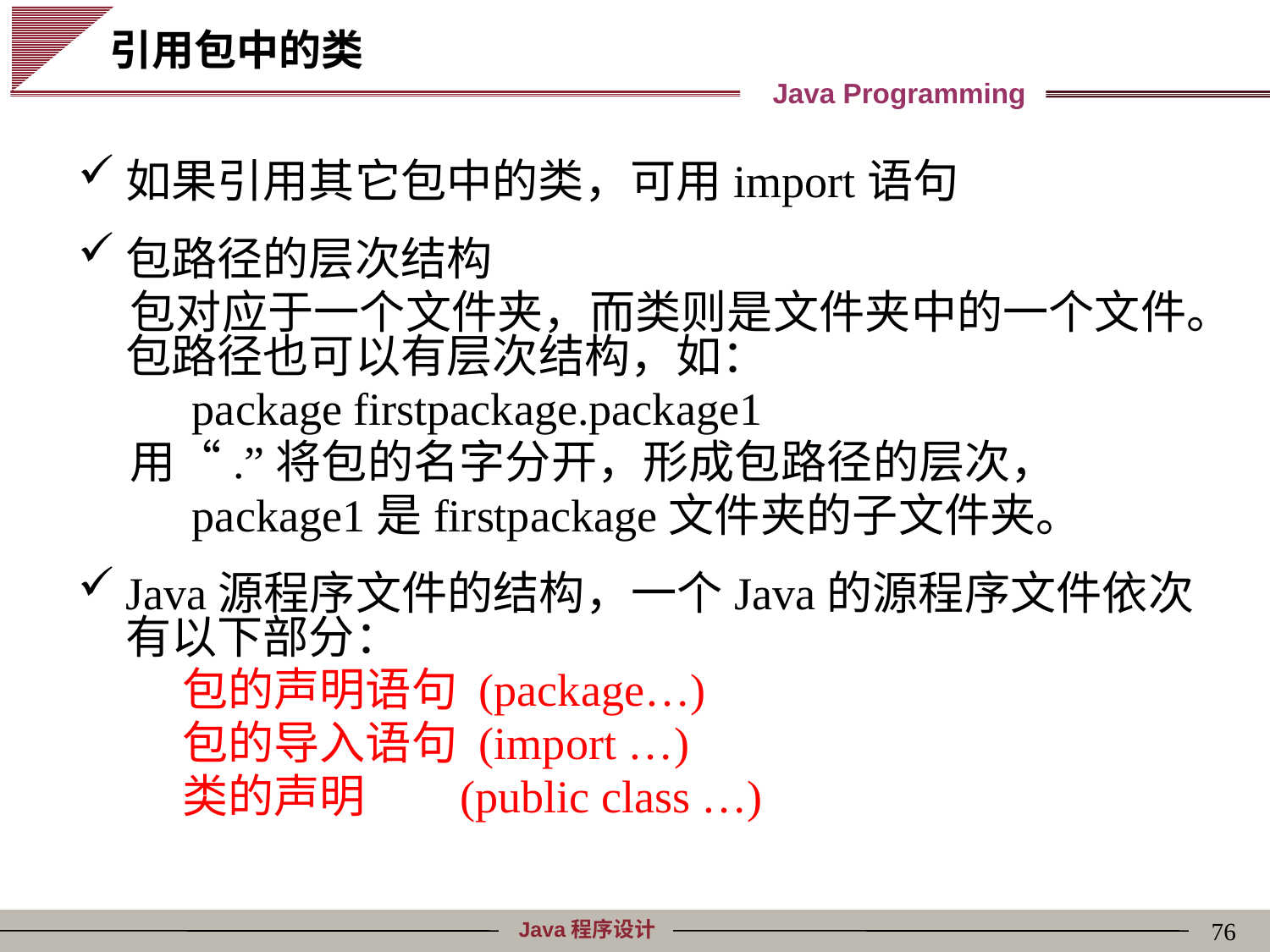

# 引用包中的类
如果引用其它包中的类，可用import语句

包路径的层次结构
    包对应于一个文件夹，而类则是文件夹中的一个文件。包路径也可以有层次结构，如：
          package firstpackage.package1
    用“.”将包的名字分开，形成包路径的层次，
          package1是firstpackage文件夹的子文件夹。

Java源程序文件的结构，一个Java的源程序文件依次有以下部分：
         包的声明语句 (package…)
         包的导入语句 (import …)
         类的声明        (public class …)